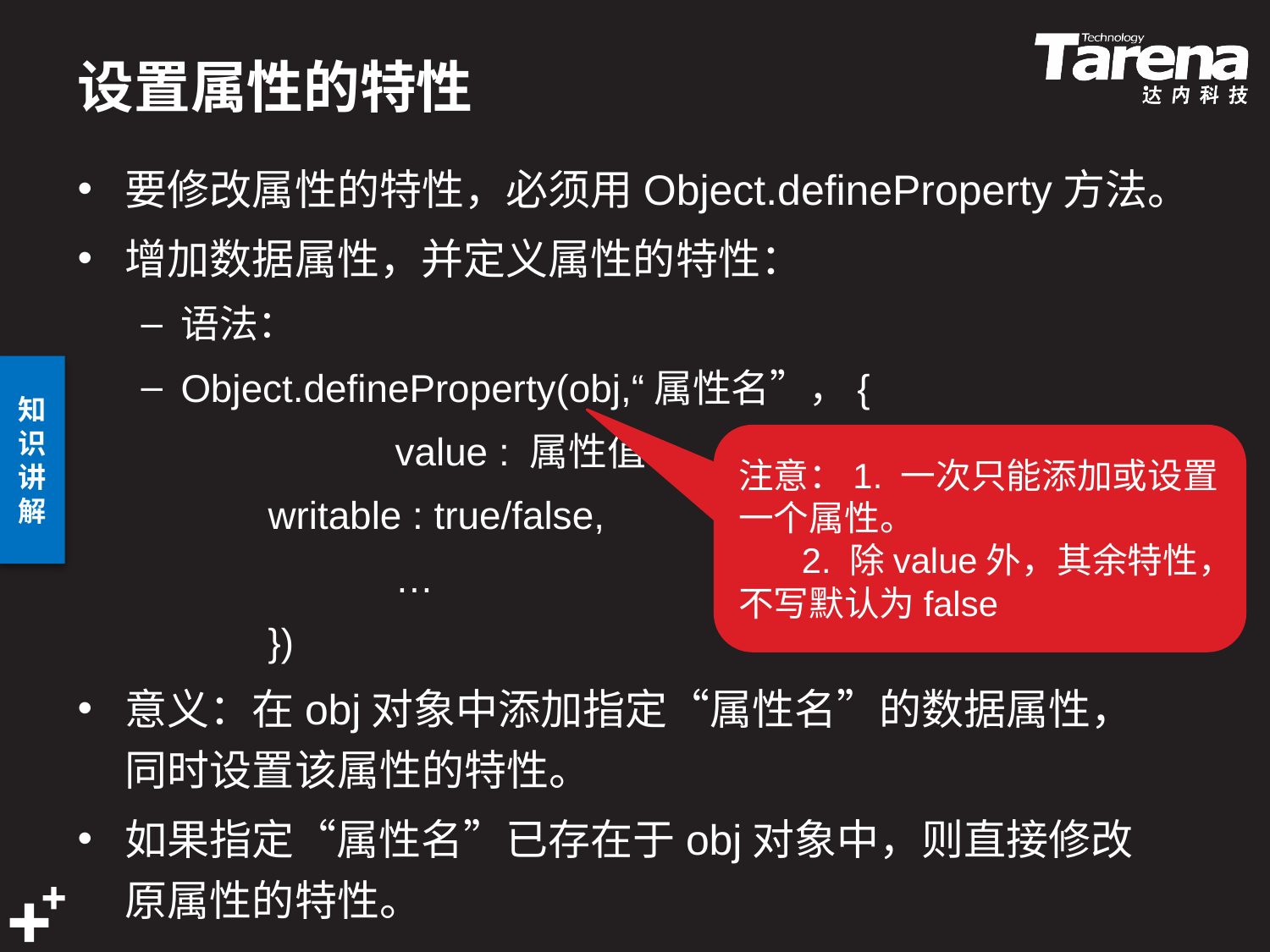

# 设置属性的特性
要修改属性的特性，必须用Object.defineProperty方法。
增加数据属性，并定义属性的特性：
语法：
Object.defineProperty(obj,“属性名”，{
		value : 属性值,
      	writable : true/false,
	 	…
	})
意义：在obj对象中添加指定“属性名”的数据属性，同时设置该属性的特性。
如果指定“属性名”已存在于obj对象中，则直接修改原属性的特性。

注意：1. 一次只能添加或设置一个属性。
       2. 除value外，其余特性，不写默认为false